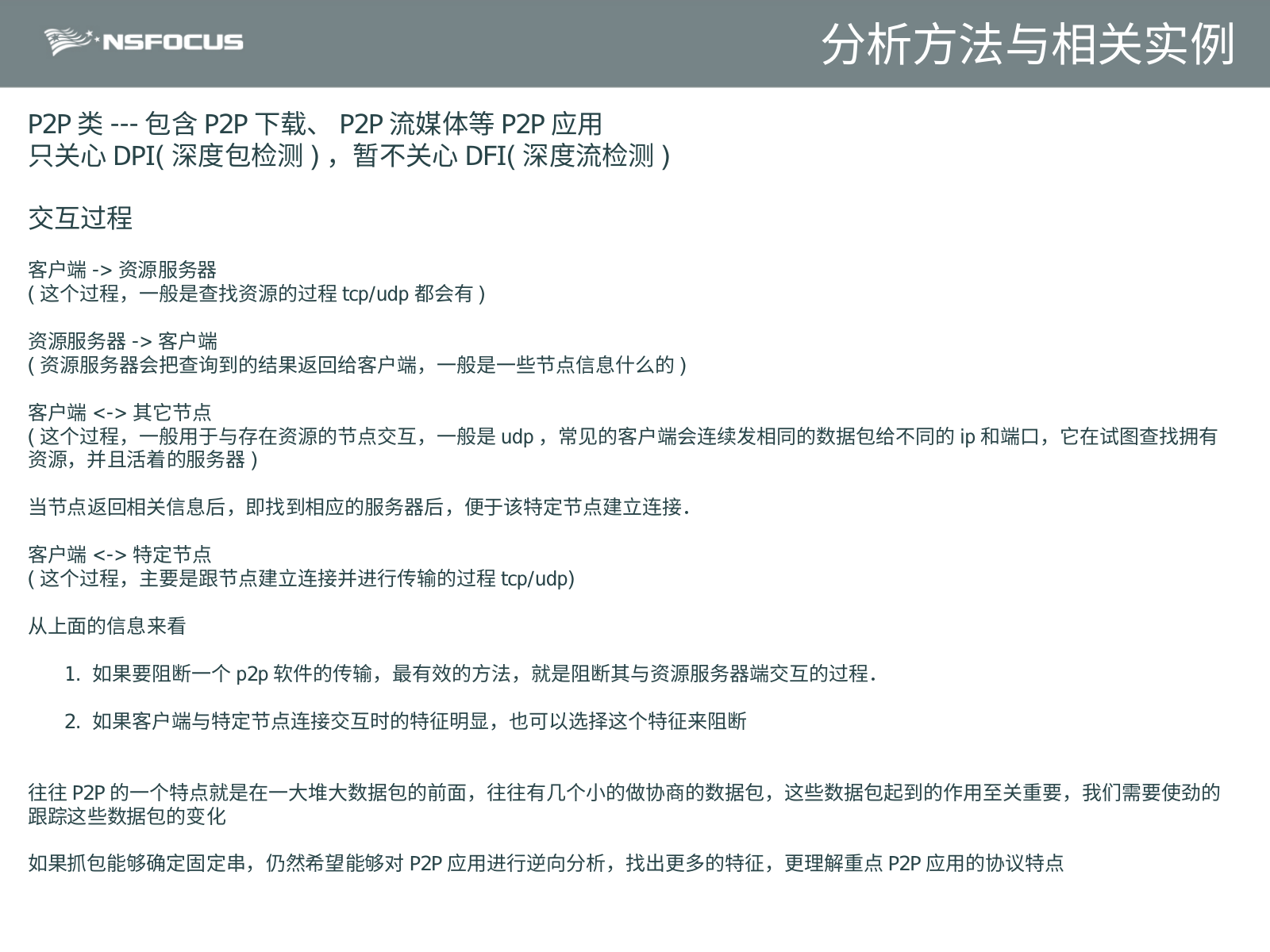

# 分析方法与相关实例
P2P类---包含P2P下载、P2P流媒体等P2P应用
只关心DPI(深度包检测)，暂不关心DFI(深度流检测)

交互过程

客户端->资源服务器
(这个过程，一般是查找资源的过程tcp/udp都会有)

资源服务器->客户端
(资源服务器会把查询到的结果返回给客户端，一般是一些节点信息什么的)

客户端<->其它节点
(这个过程，一般用于与存在资源的节点交互，一般是udp，常见的客户端会连续发相同的数据包给不同的ip和端口，它在试图查找拥有资源，并且活着的服务器)

当节点返回相关信息后，即找到相应的服务器后，便于该特定节点建立连接．

客户端<->特定节点
(这个过程，主要是跟节点建立连接并进行传输的过程tcp/udp)

从上面的信息来看

      1. 如果要阻断一个p2p软件的传输，最有效的方法，就是阻断其与资源服务器端交互的过程．

      2. 如果客户端与特定节点连接交互时的特征明显，也可以选择这个特征来阻断

往往P2P的一个特点就是在一大堆大数据包的前面，往往有几个小的做协商的数据包，这些数据包起到的作用至关重要，我们需要使劲的跟踪这些数据包的变化

如果抓包能够确定固定串，仍然希望能够对P2P应用进行逆向分析，找出更多的特征，更理解重点P2P应用的协议特点